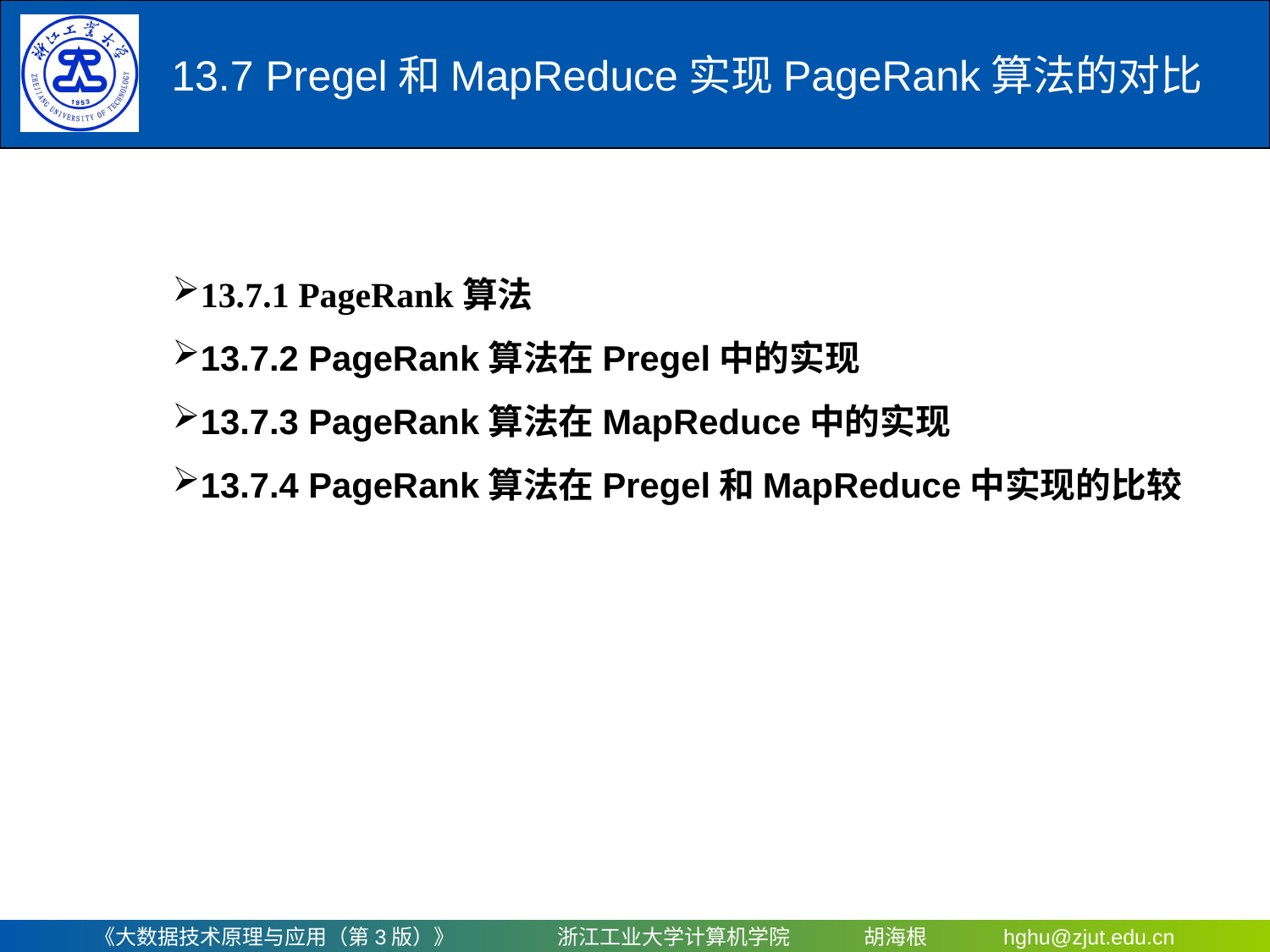

13.7 Pregel和MapReduce实现PageRank算法的对比
13.7.1 PageRank算法
13.7.2 PageRank算法在Pregel中的实现
13.7.3 PageRank算法在MapReduce中的实现
13.7.4 PageRank算法在Pregel和MapReduce中实现的比较